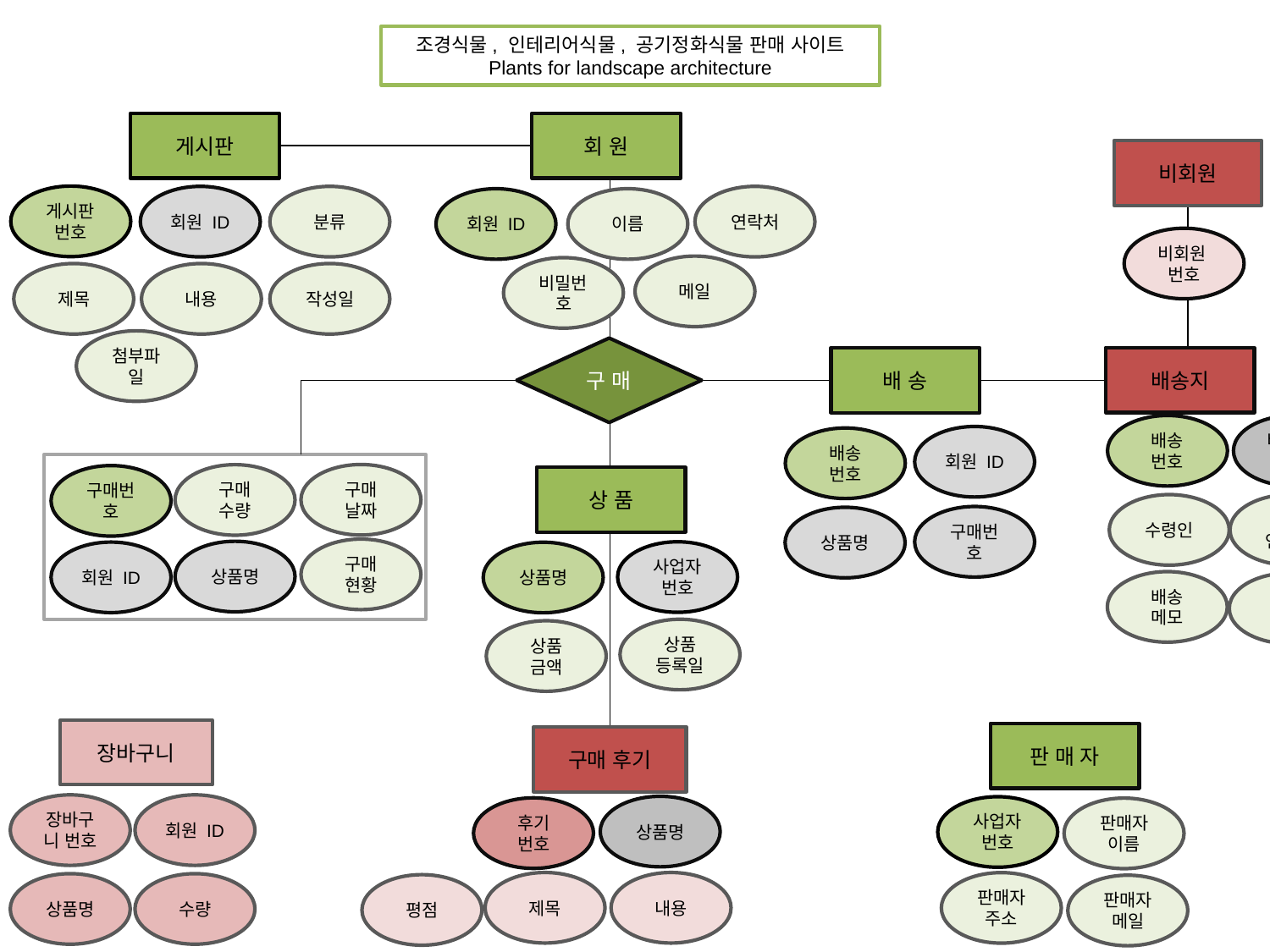

조경식물, 인테리어식물, 공기정화식물 판매 사이트
Plants for landscape architecture
게시판
회 원
비회원
게시판번호
회원 ID
분류
연락처
회원 ID
이름
비회원
번호
메일
비밀번호
제목
내용
작성일
첨부파일
구 매
배송지
배 송
배송
번호
비회원
번호
회원 ID
배송
번호

구매
날짜
구매
수량
구매번호
상 품
수령인
배송
연락처
배송
주소
구매번호
상품명
구매
현황
상품명
사업자 번호
회원 ID
상품명
배송
메모
배송
메일
상품
등록일
상품
금액
장바구니
판 매 자
구매 후기
장바구니 번호
회원 ID
상품명
사업자 번호
후기
번호
판매자 이름
제목
내용
판매자 주소
상품명
수량
평점
판매자 메일